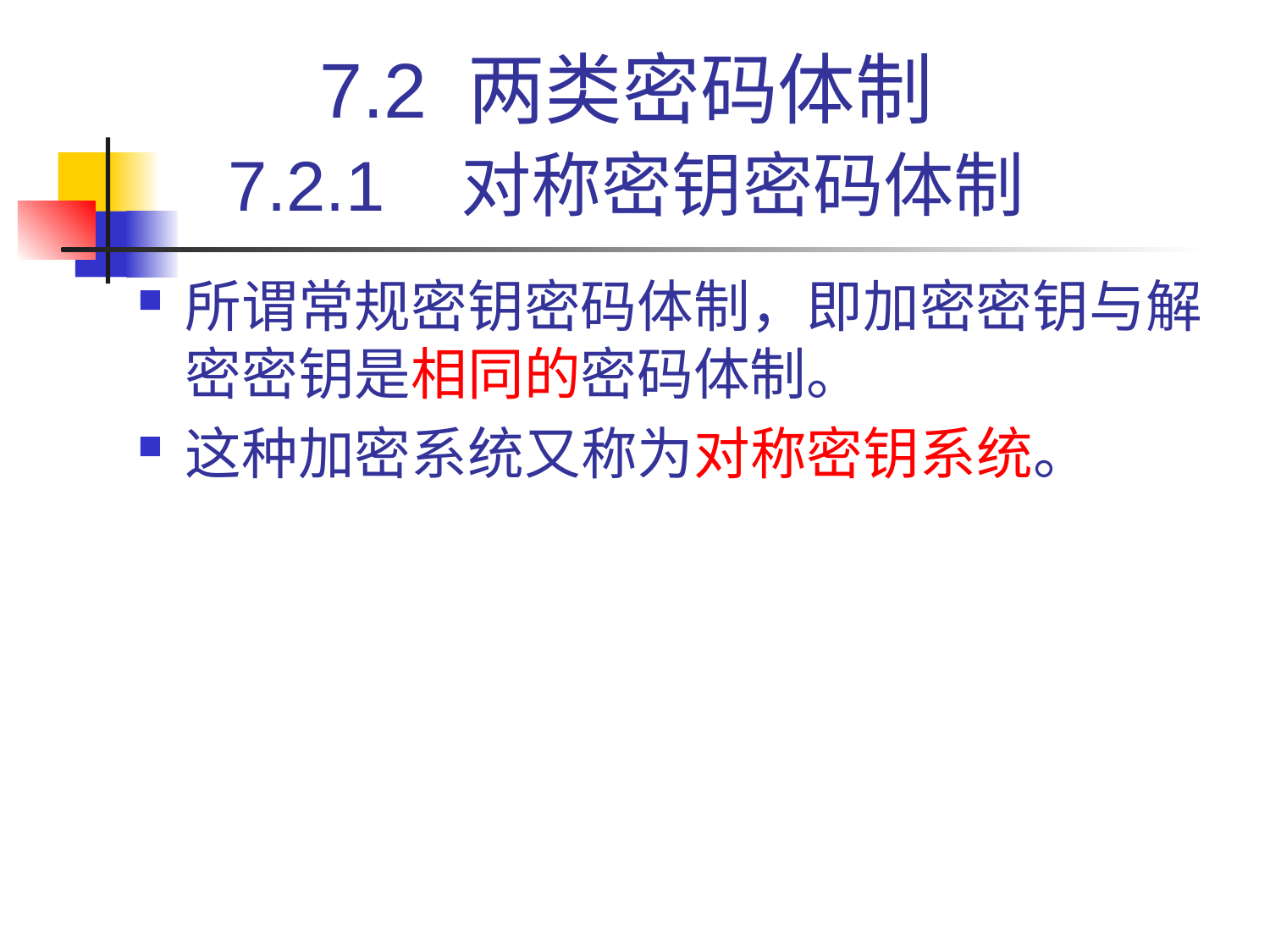

# 7.2 两类密码体制 7.2.1   对称密钥密码体制
所谓常规密钥密码体制，即加密密钥与解密密钥是相同的密码体制。
这种加密系统又称为对称密钥系统。